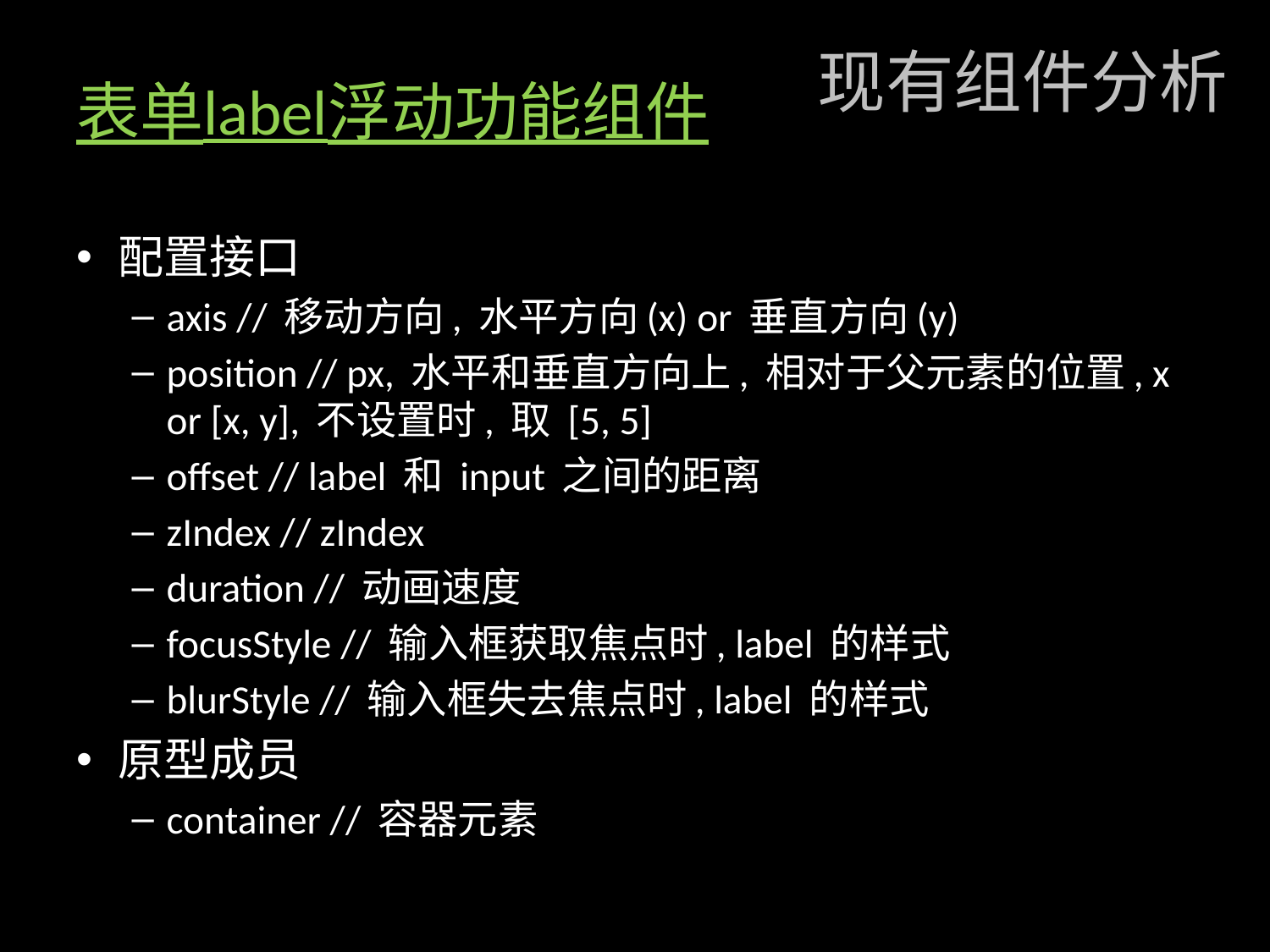

现有组件分析
# 表单label浮动功能组件
配置接口
axis // 移动方向, 水平方向(x) or 垂直方向(y)
position // px, 水平和垂直方向上, 相对于父元素的位置, x or [x, y], 不设置时, 取 [5, 5]
offset // label 和 input 之间的距离
zIndex // zIndex
duration // 动画速度
focusStyle // 输入框获取焦点时, label 的样式
blurStyle // 输入框失去焦点时, label 的样式
原型成员
container // 容器元素